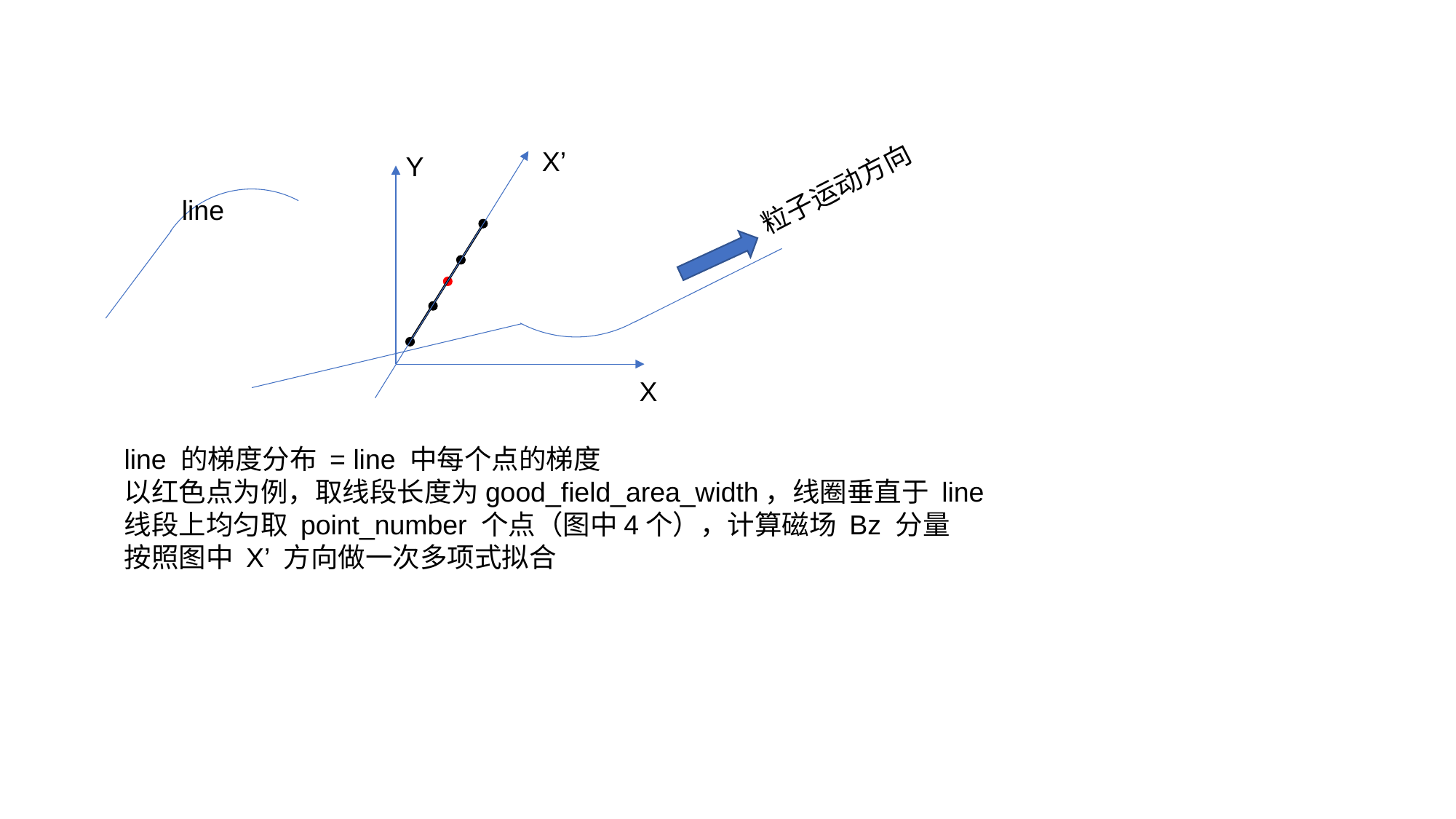

X’
Y
粒子运动方向
line

X
line 的梯度分布 = line 中每个点的梯度
以红色点为例，取线段长度为good_field_area_width，线圈垂直于 line
线段上均匀取 point_number 个点（图中4个），计算磁场 Bz 分量
按照图中 X’ 方向做一次多项式拟合